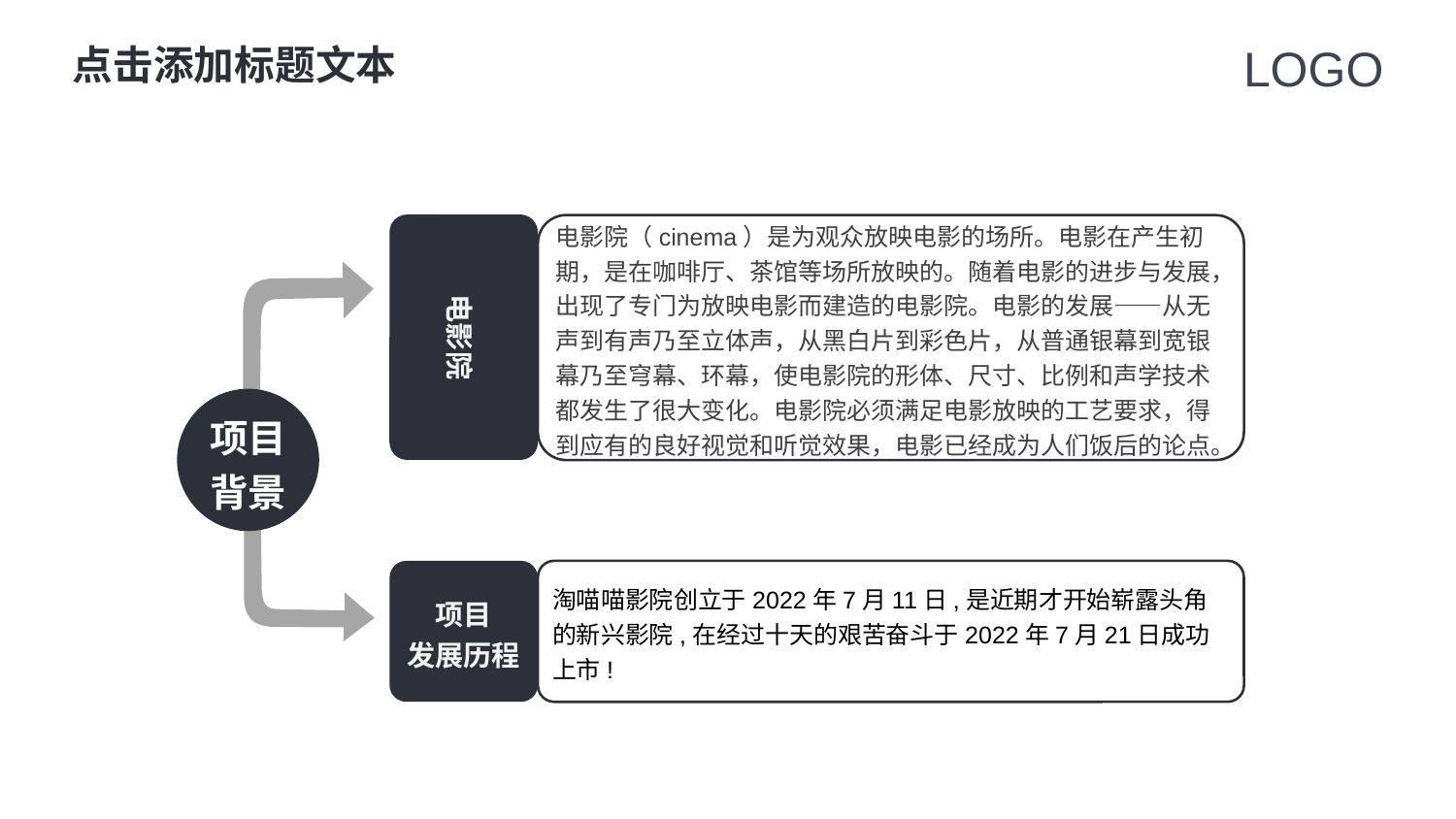

LOGO
点击添加标题文本
电影院
电影院（cinema）是为观众放映电影的场所。电影在产生初期，是在咖啡厅、茶馆等场所放映的。随着电影的进步与发展，出现了专门为放映电影而建造的电影院。电影的发展——从无声到有声乃至立体声，从黑白片到彩色片，从普通银幕到宽银幕乃至穹幕、环幕，使电影院的形体、尺寸、比例和声学技术都发生了很大变化。电影院必须满足电影放映的工艺要求，得到应有的良好视觉和听觉效果，电影已经成为人们饭后的论点。

项目背景

项目
发展历程
淘喵喵影院创立于2022年7月11日,是近期才开始崭露头角的新兴影院,在经过十天的艰苦奋斗于2022年7月21日成功上市!